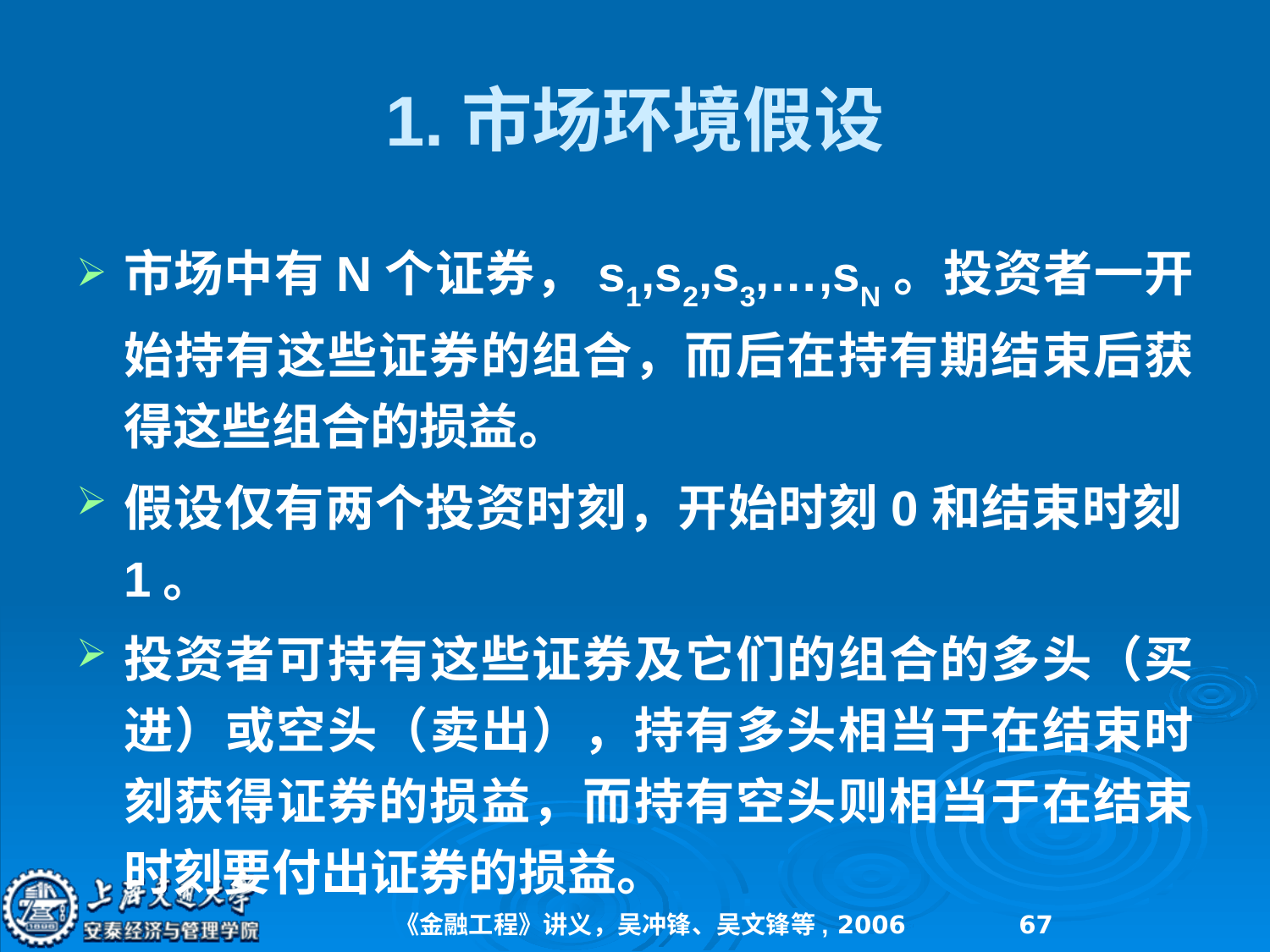

# 1.市场环境假设
市场中有N个证券，s1,s2,s3,…,sN。投资者一开始持有这些证券的组合，而后在持有期结束后获得这些组合的损益。
假设仅有两个投资时刻，开始时刻0和结束时刻1。
投资者可持有这些证券及它们的组合的多头（买进）或空头（卖出），持有多头相当于在结束时刻获得证券的损益，而持有空头则相当于在结束时刻要付出证券的损益。